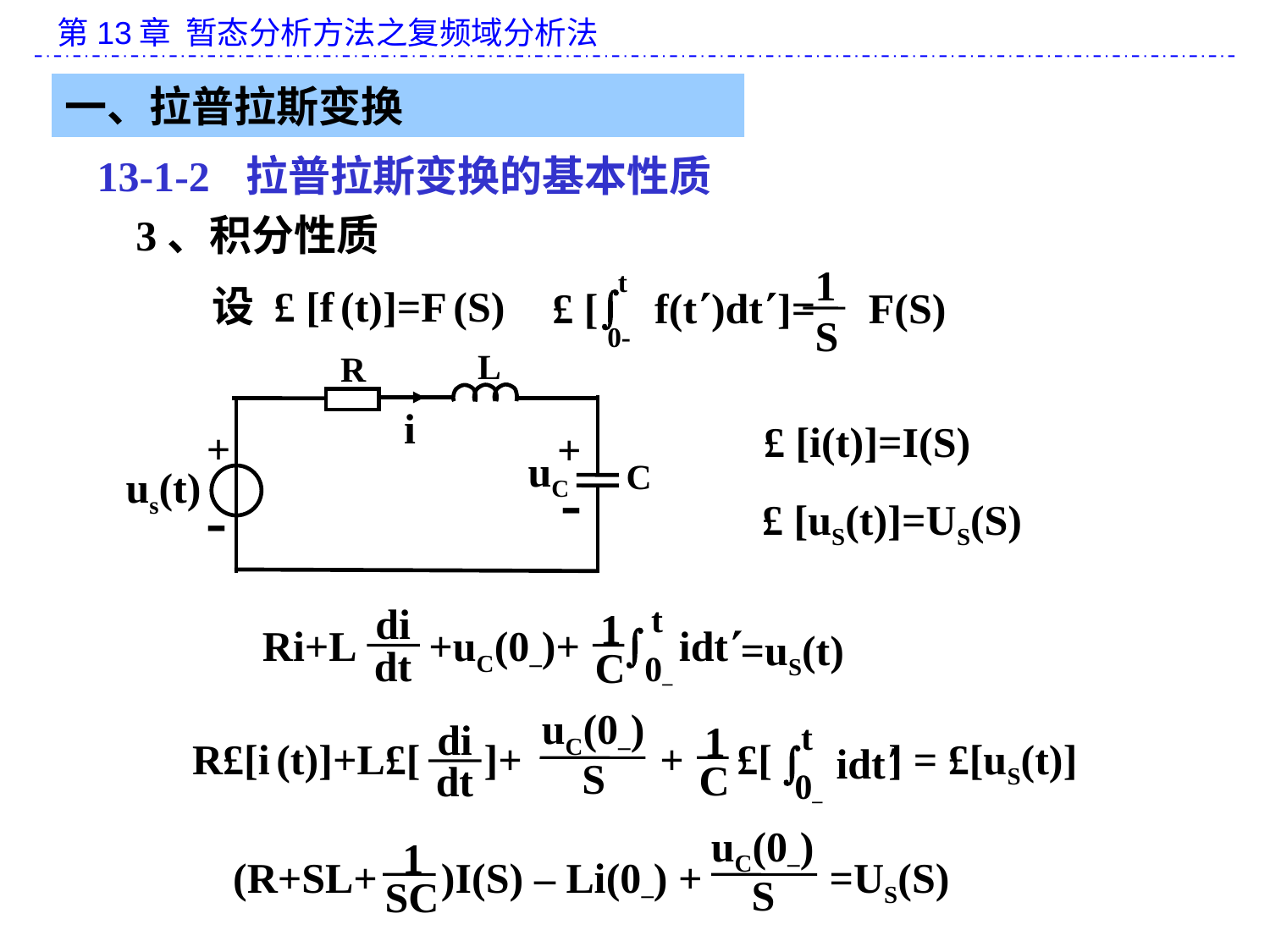

一、拉普拉斯变换
13-1-2 拉普拉斯变换的基本性质
3、积分性质
1
S
t
  £ [∫   f(t′)dt′]=     F(S)

0-
 设 £ [f (t)]=F (S)
L
R

i

+
+
uC
C
us(t)
-

-

£ [i(t)]=I(S)
£ [uS(t)]=US(S)
t
di
1
Ri+L       +uC(0–)+    ∫   idt′
=uS(t)
dt
C
0–

uC(0–)
S

di
dt

1
C

t
    ∫   idt′
0–
  R£[i (t)]+L£[      ]+             +     £[           ] = £[uS(t)]
uC(0–)
S

1
(R+SL+      )I(S) – Li(0–) +            =US(S)
SC